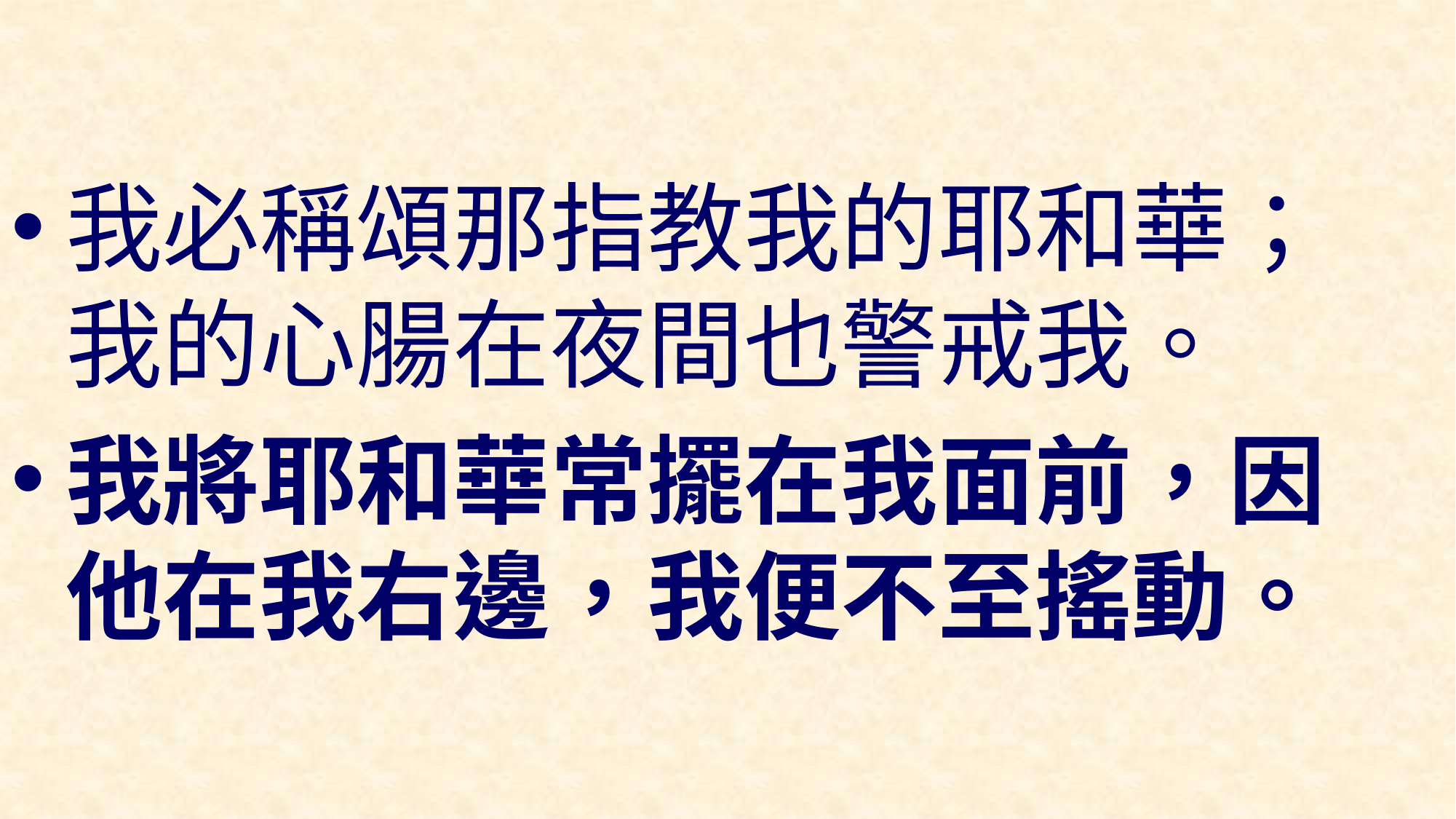

我必稱頌那指教我的耶和華；我的心腸在夜間也警戒我。
我將耶和華常擺在我面前，因他在我右邊，我便不至搖動。